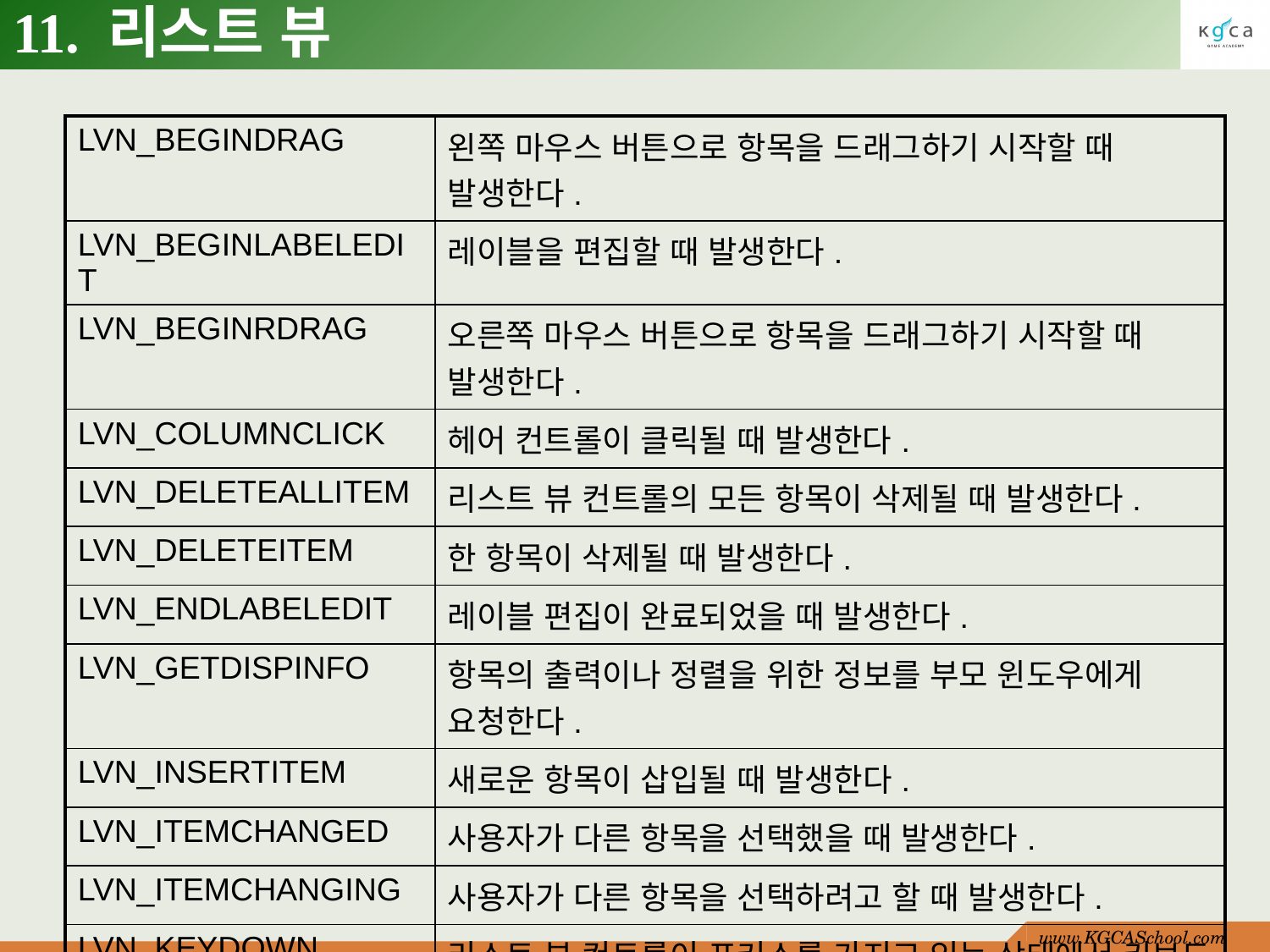

# 11. 리스트 뷰
| LVN\_BEGINDRAG | 왼쪽 마우스 버튼으로 항목을 드래그하기 시작할 때 발생한다. |
| --- | --- |
| LVN\_BEGINLABELEDIT | 레이블을 편집할 때 발생한다. |
| LVN\_BEGINRDRAG | 오른쪽 마우스 버튼으로 항목을 드래그하기 시작할 때 발생한다. |
| LVN\_COLUMNCLICK | 헤어 컨트롤이 클릭될 때 발생한다. |
| LVN\_DELETEALLITEM | 리스트 뷰 컨트롤의 모든 항목이 삭제될 때 발생한다. |
| LVN\_DELETEITEM | 한 항목이 삭제될 때 발생한다. |
| LVN\_ENDLABELEDIT | 레이블 편집이 완료되었을 때 발생한다. |
| LVN\_GETDISPINFO | 항목의 출력이나 정렬을 위한 정보를 부모 윈도우에게 요청한다. |
| LVN\_INSERTITEM | 새로운 항목이 삽입될 때 발생한다. |
| LVN\_ITEMCHANGED | 사용자가 다른 항목을 선택했을 때 발생한다. |
| LVN\_ITEMCHANGING | 사용자가 다른 항목을 선택하려고 할 때 발생한다. |
| LVN\_KEYDOWN | 리스트 뷰 컨트롤이 포커스를 가지고 있는 상태에서 키보드 입력이 있을 때 발생 |